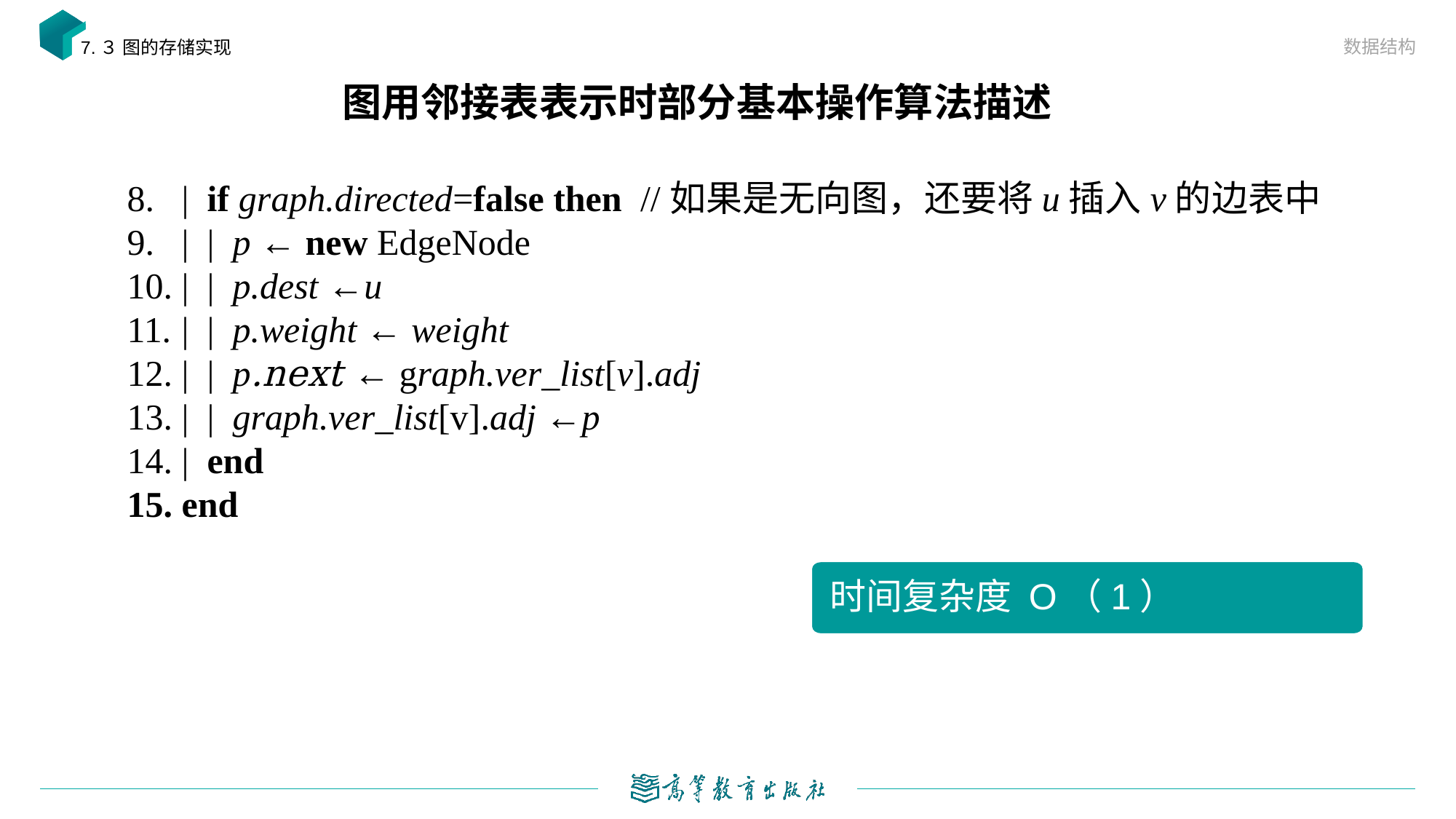

数据结构
7.３ 图的存储实现

# 图用邻接表表示时部分基本操作算法描述

|  if graph.directed=false then  //如果是无向图，还要将u插入v的边表中
|  |  p ← new EdgeNode
|  |  p.dest ←u
|  |  p.weight ← weight
|  |  p.next ← graph.ver_list[v].adj
|  |  graph.ver_list[v].adj ←p
|  end
end
时间复杂度 O（1）